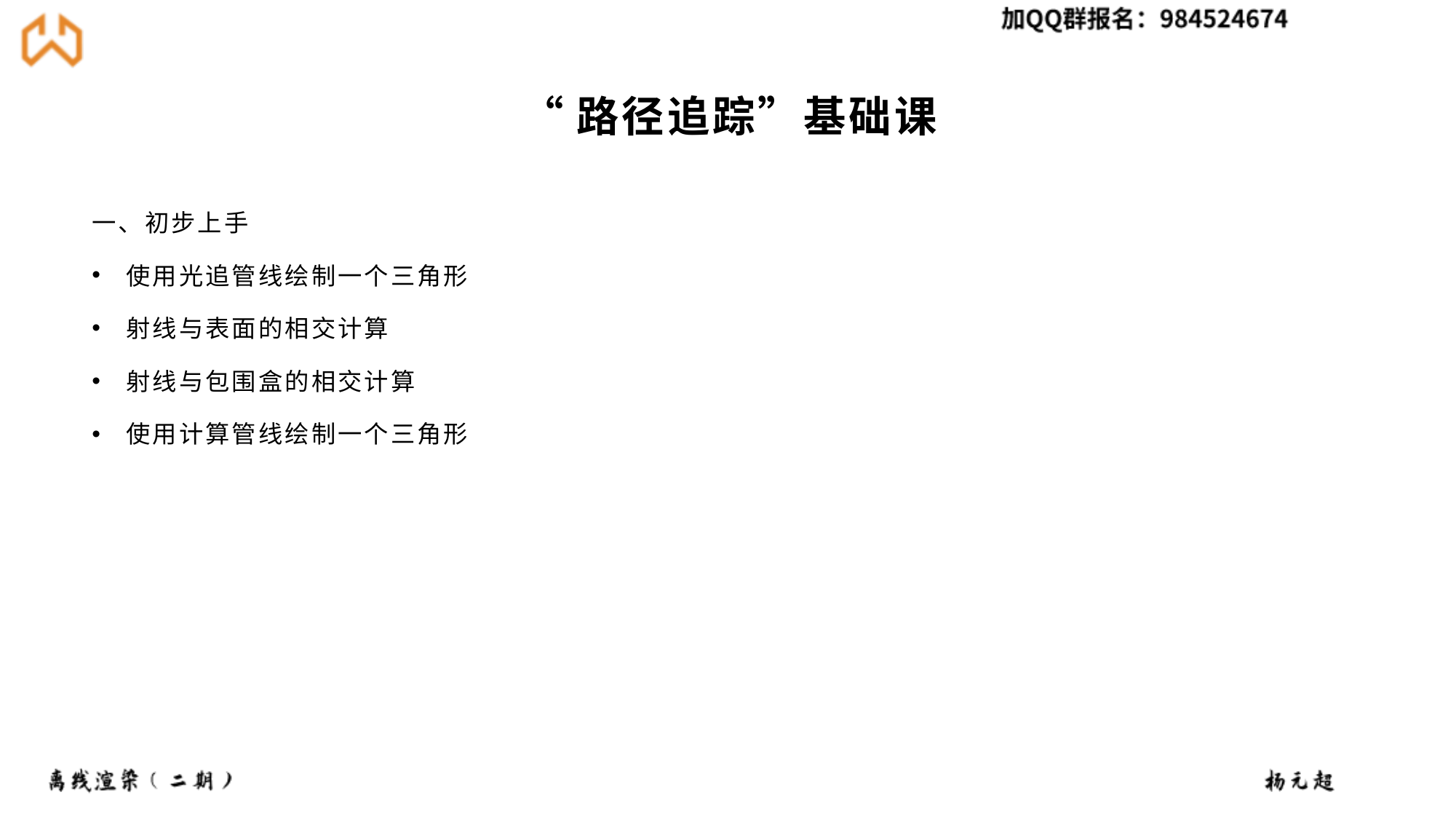

# “路径追踪”基础课
一、初步上手
使用光追管线绘制一个三角形
射线与表面的相交计算
射线与包围盒的相交计算
使用计算管线绘制一个三角形